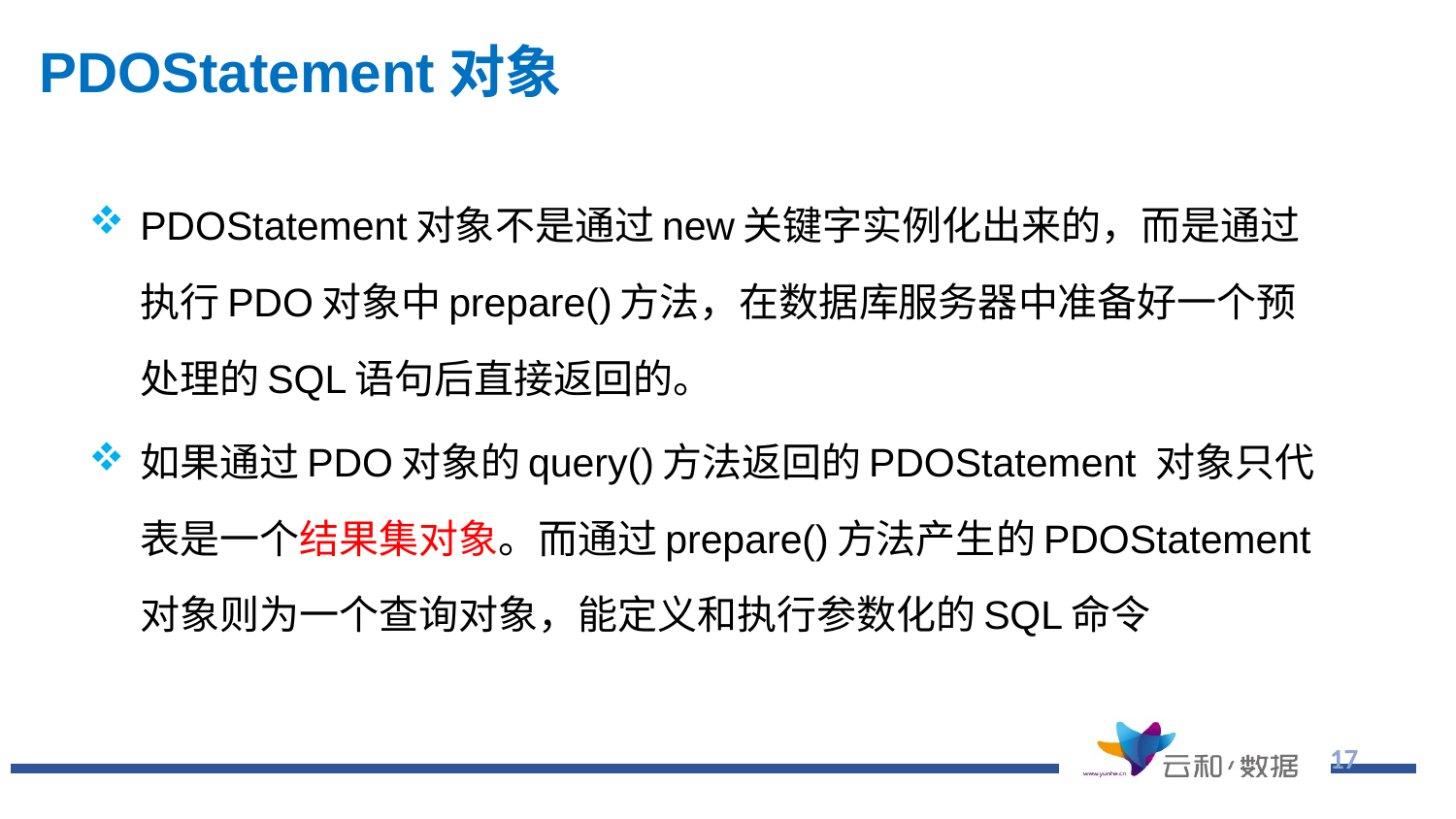

# PDOStatement对象
PDOStatement对象不是通过new关键字实例化出来的，而是通过执行PDO对象中prepare()方法，在数据库服务器中准备好一个预处理的SQL语句后直接返回的。
如果通过PDO对象的query()方法返回的PDOStatement 对象只代表是一个结果集对象。而通过prepare()方法产生的PDOStatement对象则为一个查询对象，能定义和执行参数化的SQL命令
17